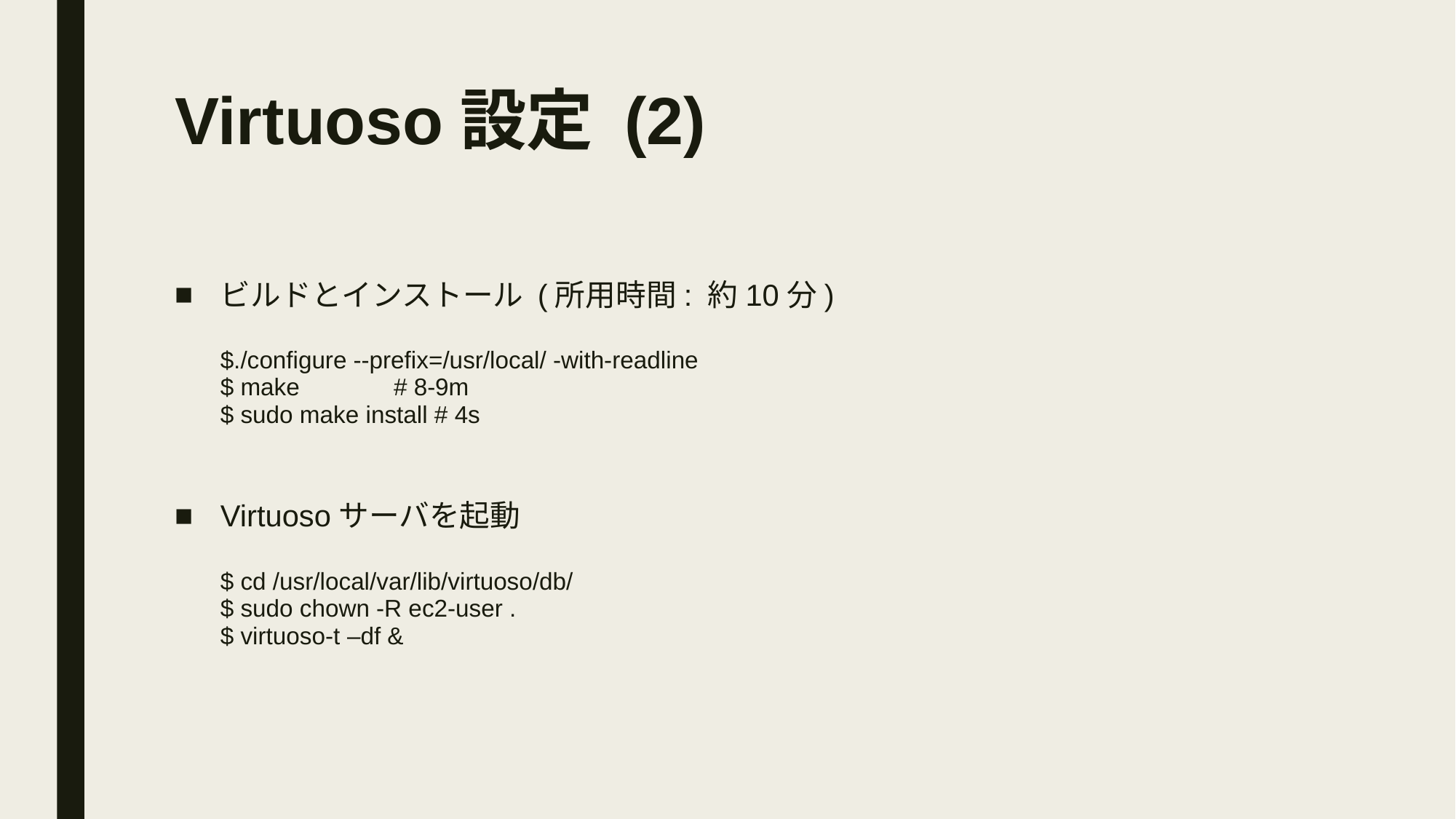

# Virtuoso設定 (2)
ビルドとインストール (所用時間: 約10分)
$./configure --prefix=/usr/local/ -with-readline
$ make              # 8-9m
$ sudo make install # 4s

Virtuosoサーバを起動
$ cd /usr/local/var/lib/virtuoso/db/
$ sudo chown -R ec2-user .
$ virtuoso-t –df &